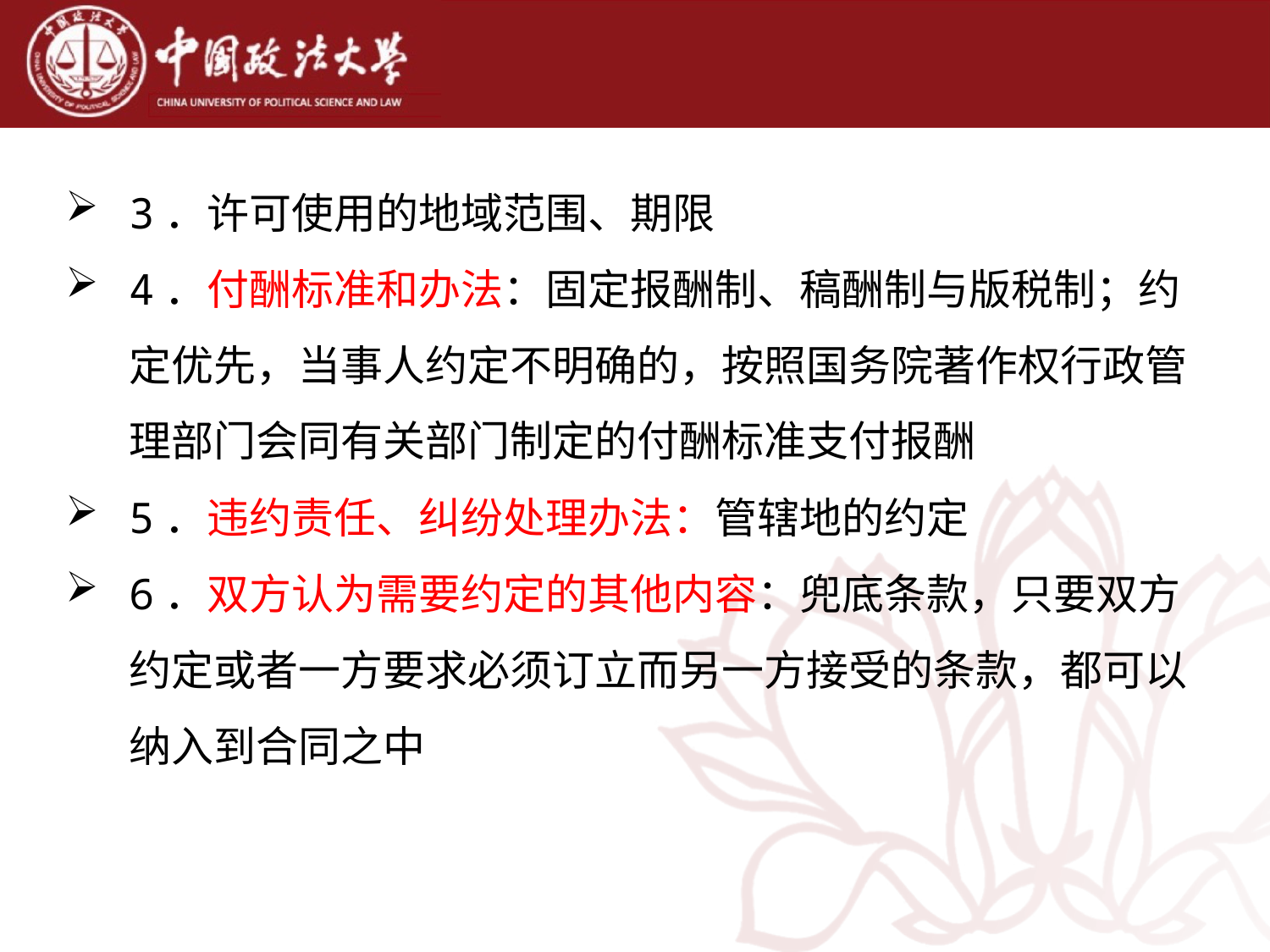

3．许可使用的地域范围、期限
4．付酬标准和办法：固定报酬制、稿酬制与版税制；约定优先，当事人约定不明确的，按照国务院著作权行政管理部门会同有关部门制定的付酬标准支付报酬
5．违约责任、纠纷处理办法：管辖地的约定
6．双方认为需要约定的其他内容：兜底条款，只要双方约定或者一方要求必须订立而另一方接受的条款，都可以纳入到合同之中